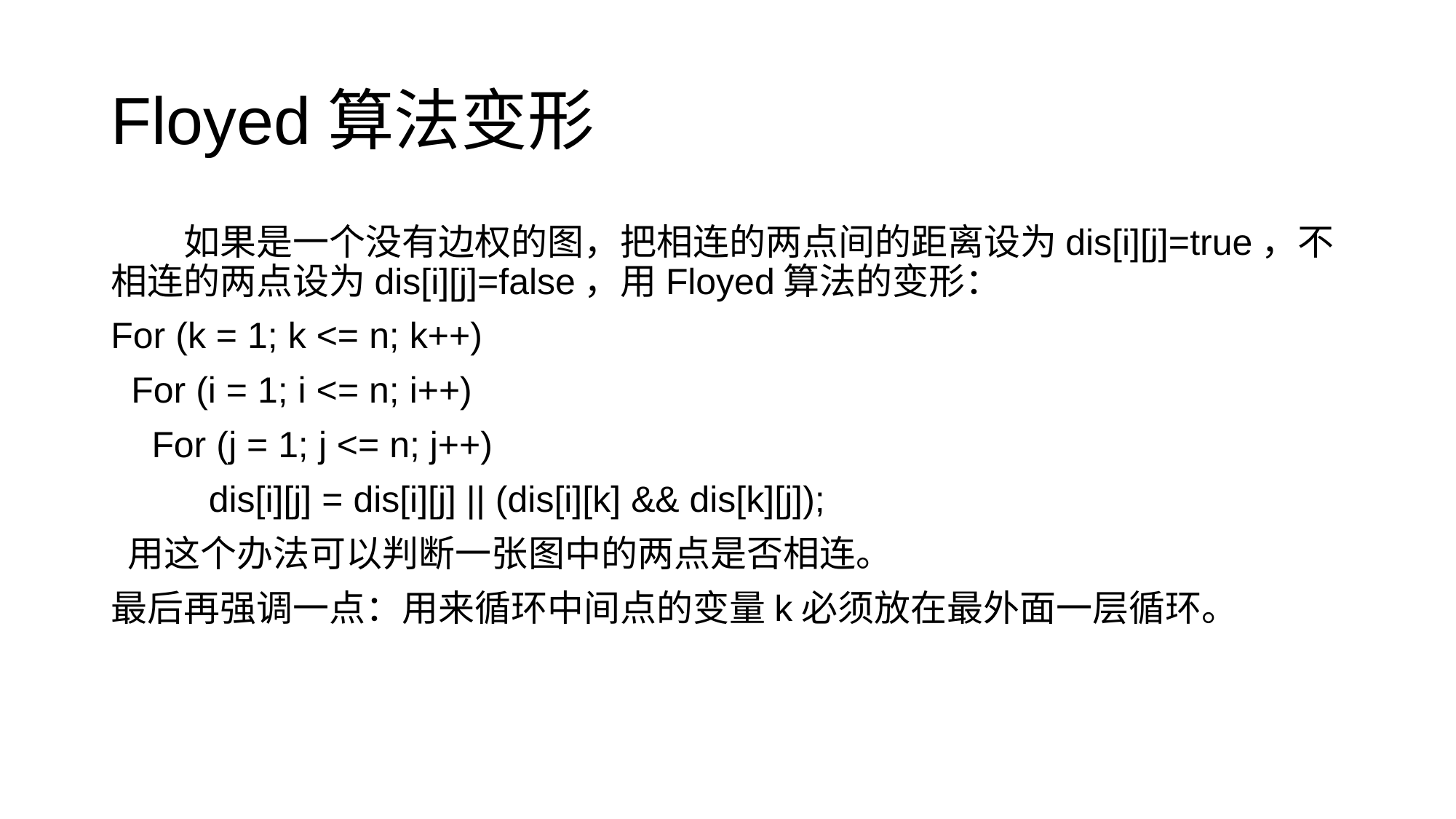

# Floyed算法变形
　　如果是一个没有边权的图，把相连的两点间的距离设为dis[i][j]=true，不相连的两点设为dis[i][j]=false，用Floyed算法的变形：
For (k = 1; k <= n; k++)
  For (i = 1; i <= n; i++)
    For (j = 1; j <= n; j++)
　　  dis[i][j] = dis[i][j] || (dis[i][k] && dis[k][j]);
 用这个办法可以判断一张图中的两点是否相连。
最后再强调一点：用来循环中间点的变量k必须放在最外面一层循环。